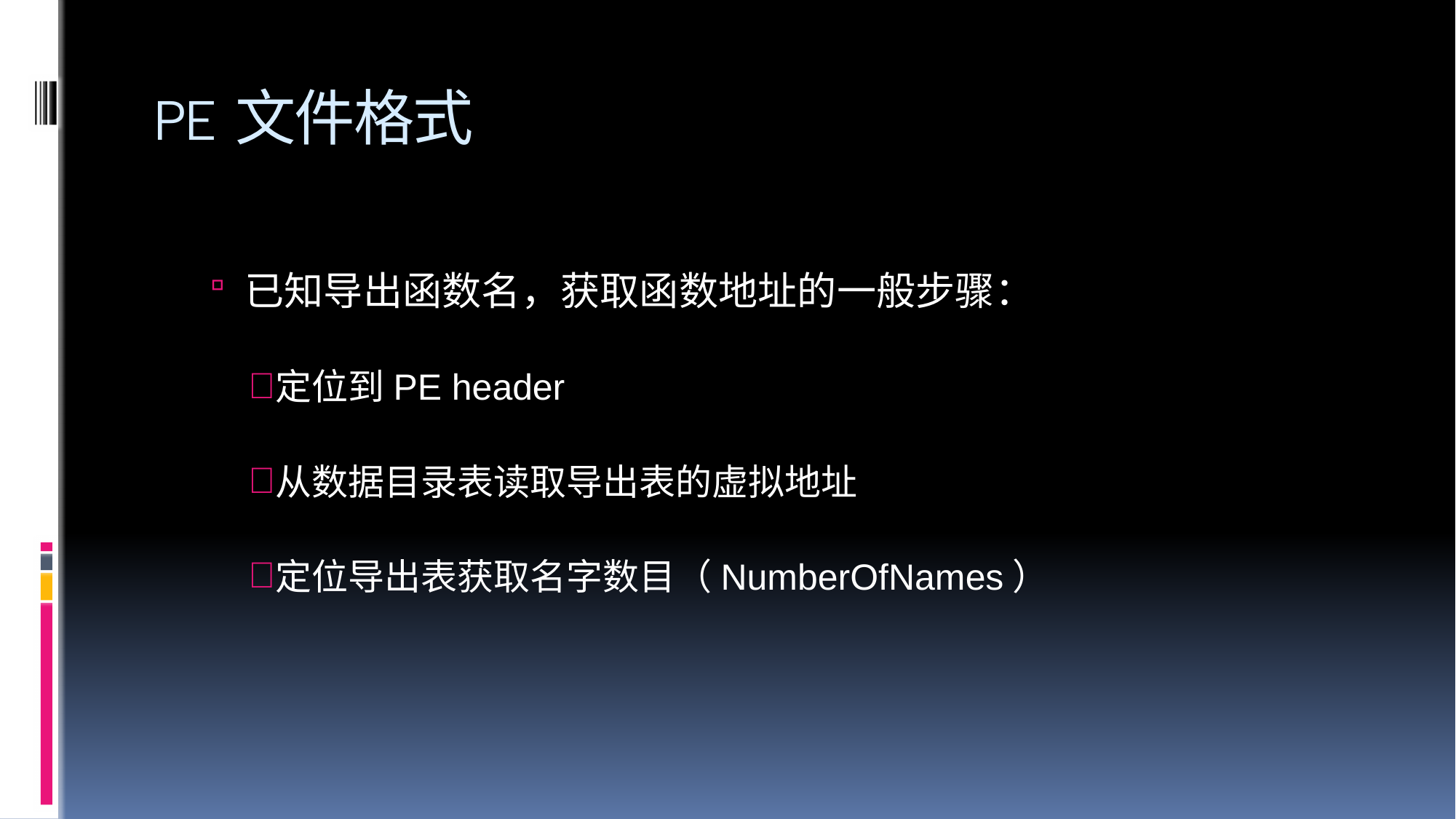

# PE文件格式
已知导出函数名，获取函数地址的一般步骤：
定位到PE header
从数据目录表读取导出表的虚拟地址
定位导出表获取名字数目（NumberOfNames）